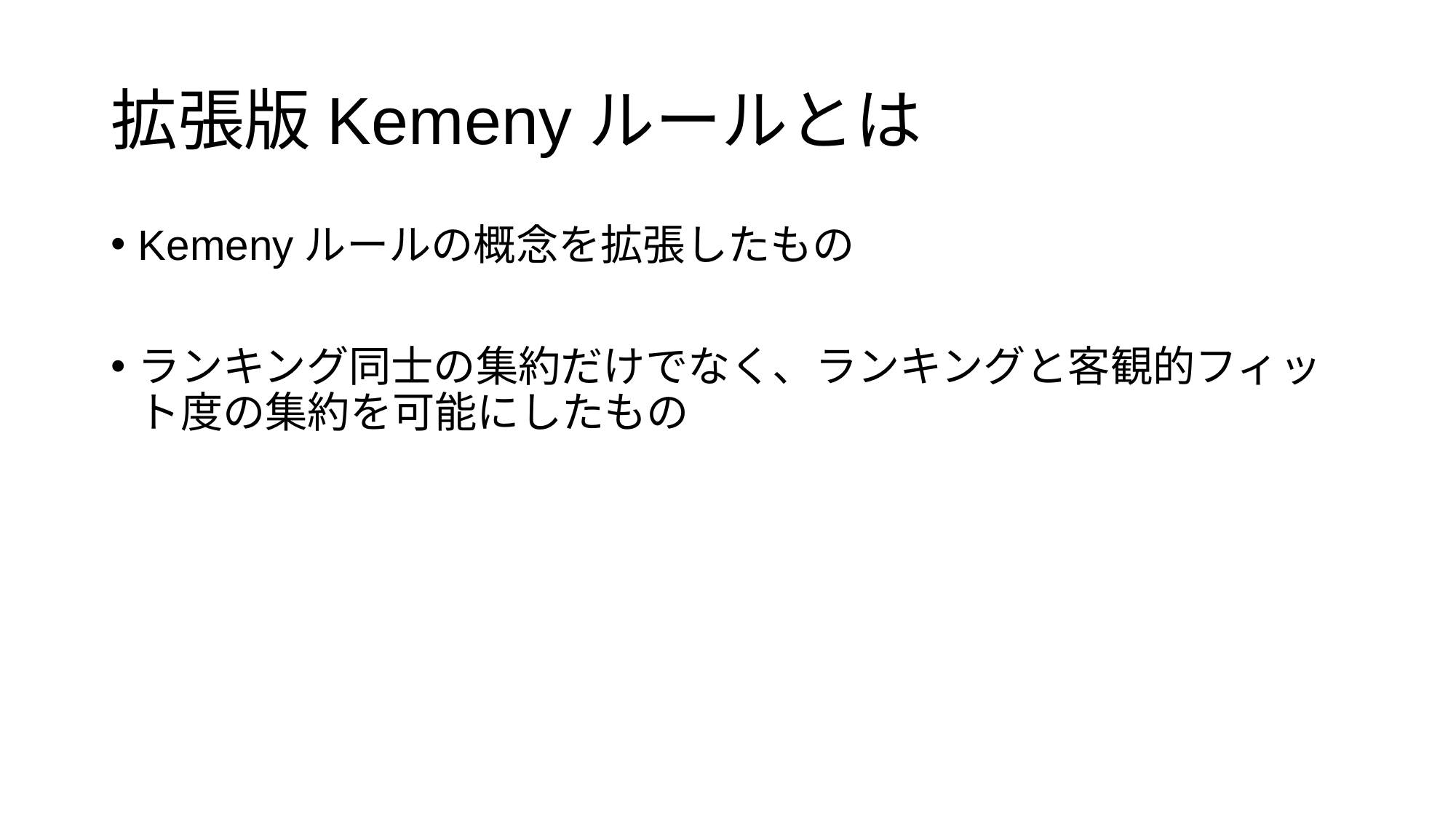

# 拡張版Kemenyルールとは
Kemenyルールの概念を拡張したもの

ランキング同士の集約だけでなく、ランキングと客観的フィット度の集約を可能にしたもの